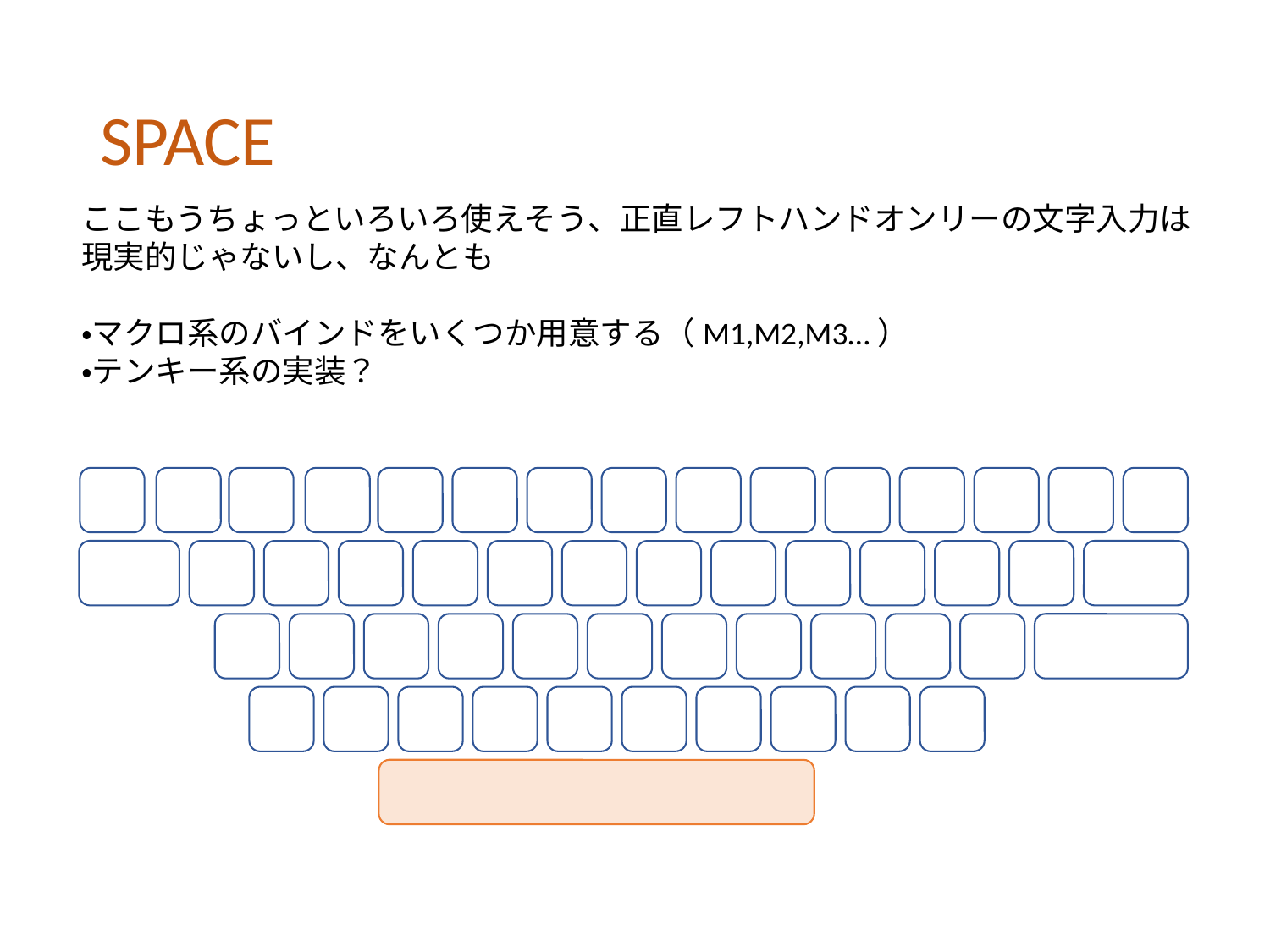

# SPACE
ここもうちょっといろいろ使えそう、正直レフトハンドオンリーの文字入力は
現実的じゃないし、なんとも

・マクロ系のバインドをいくつか用意する（M1,M2,M3…）
・テンキー系の実装？